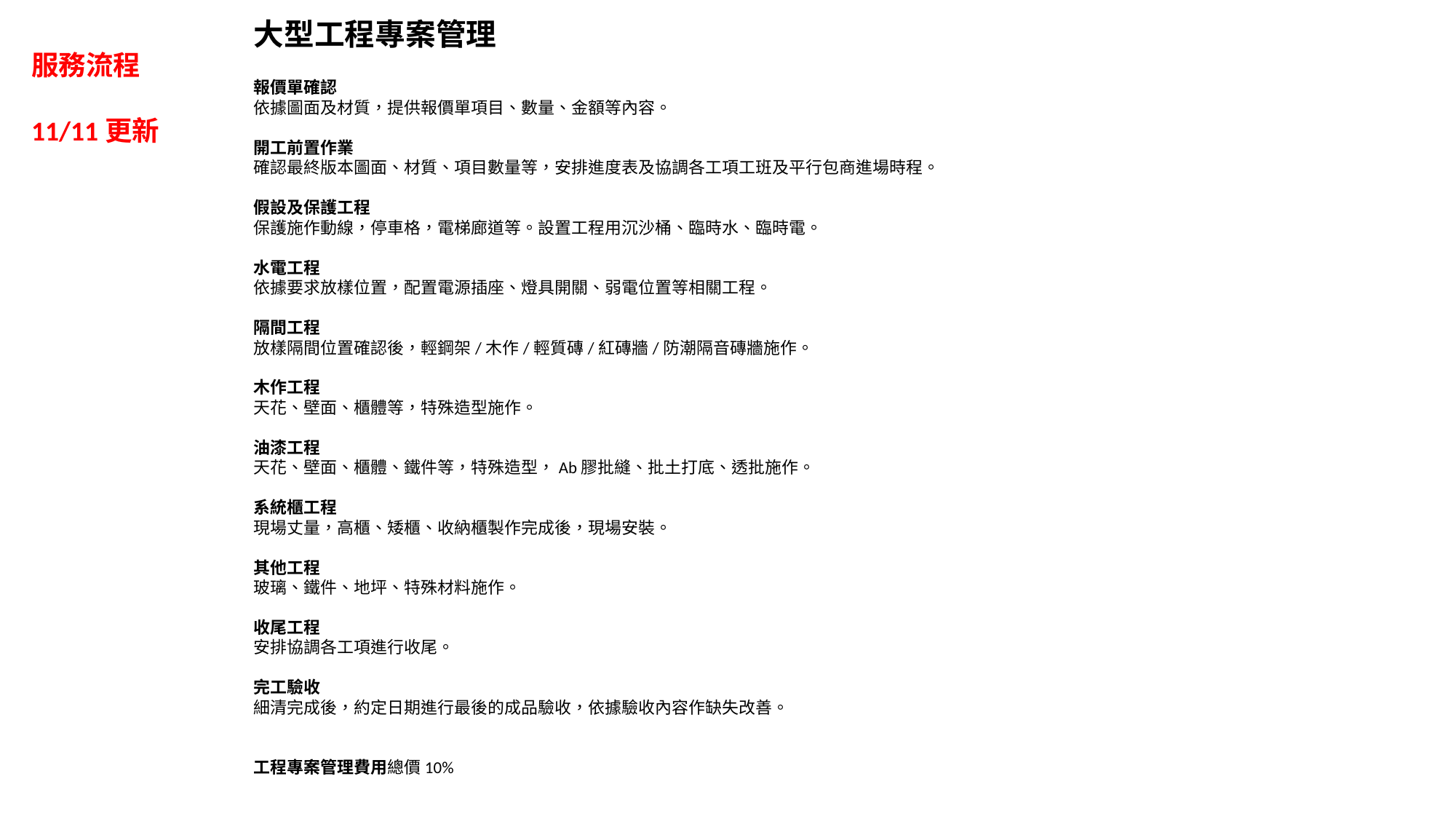

大型工程專案管理

報價單確認
依據圖面及材質，提供報價單項目、數量、金額等內容。

開工前置作業
確認最終版本圖面、材質、項目數量等，安排進度表及協調各工項工班及平行包商進場時程。

假設及保護工程
保護施作動線，停車格，電梯廊道等。設置工程用沉沙桶、臨時水、臨時電。

水電工程
依據要求放樣位置，配置電源插座、燈具開關、弱電位置等相關工程。

隔間工程
放樣隔間位置確認後，輕鋼架/木作/輕質磚/紅磚牆/防潮隔音磚牆施作。

木作工程
天花、壁面、櫃體等，特殊造型施作。

油漆工程
天花、壁面、櫃體、鐵件等，特殊造型，Ab膠批縫、批土打底、透批施作。

系統櫃工程
現場丈量，高櫃、矮櫃、收納櫃製作完成後，現場安裝。

其他工程
玻璃、鐵件、地坪、特殊材料施作。

收尾工程
安排協調各工項進行收尾。

完工驗收
細清完成後，約定日期進行最後的成品驗收，依據驗收內容作缺失改善。

工程專案管理費用總價10%

服務流程

11/11更新